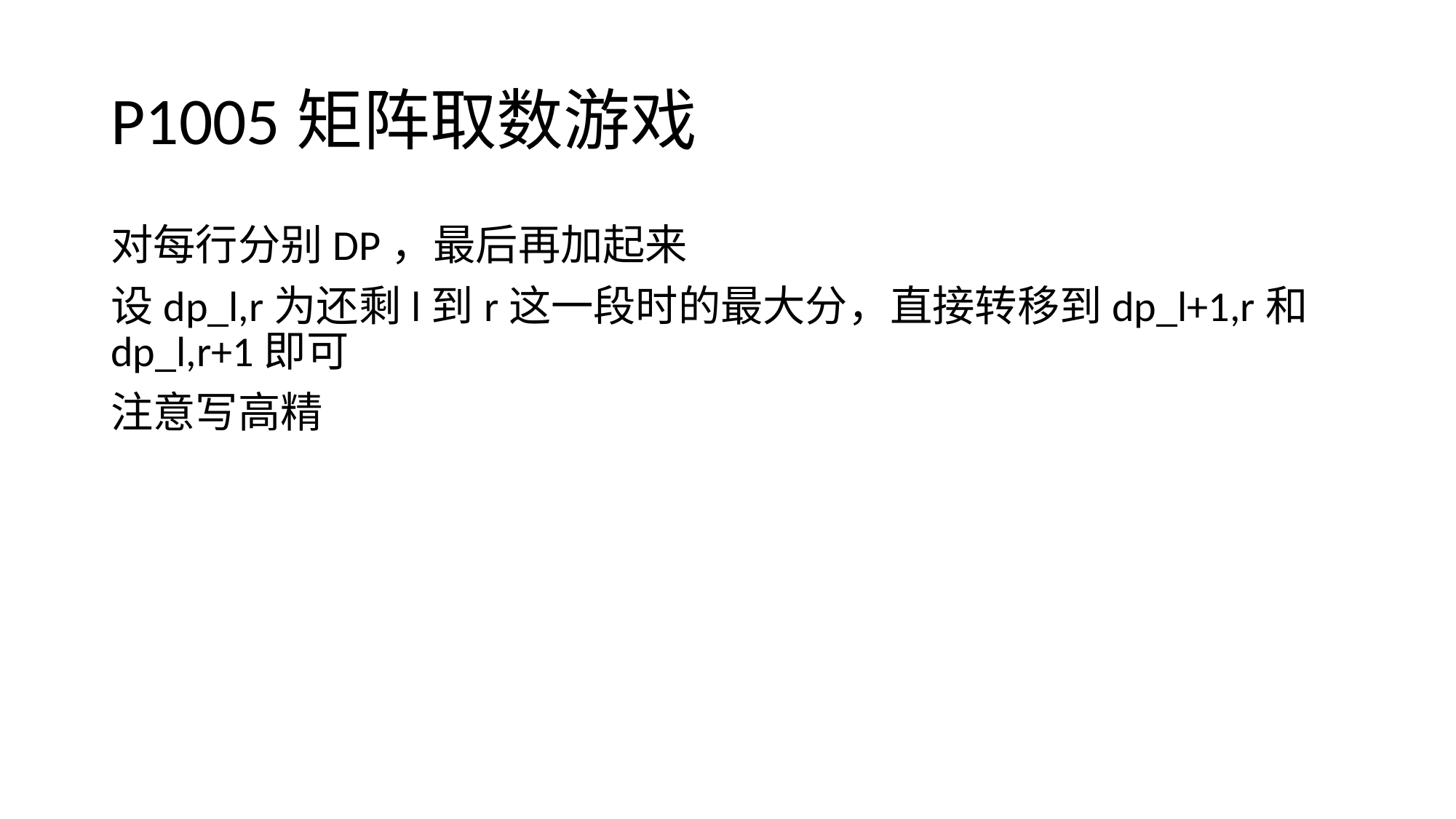

# P1005矩阵取数游戏
对每行分别DP，最后再加起来
设dp_l,r为还剩l到r这一段时的最大分，直接转移到dp_l+1,r和dp_l,r+1即可
注意写高精